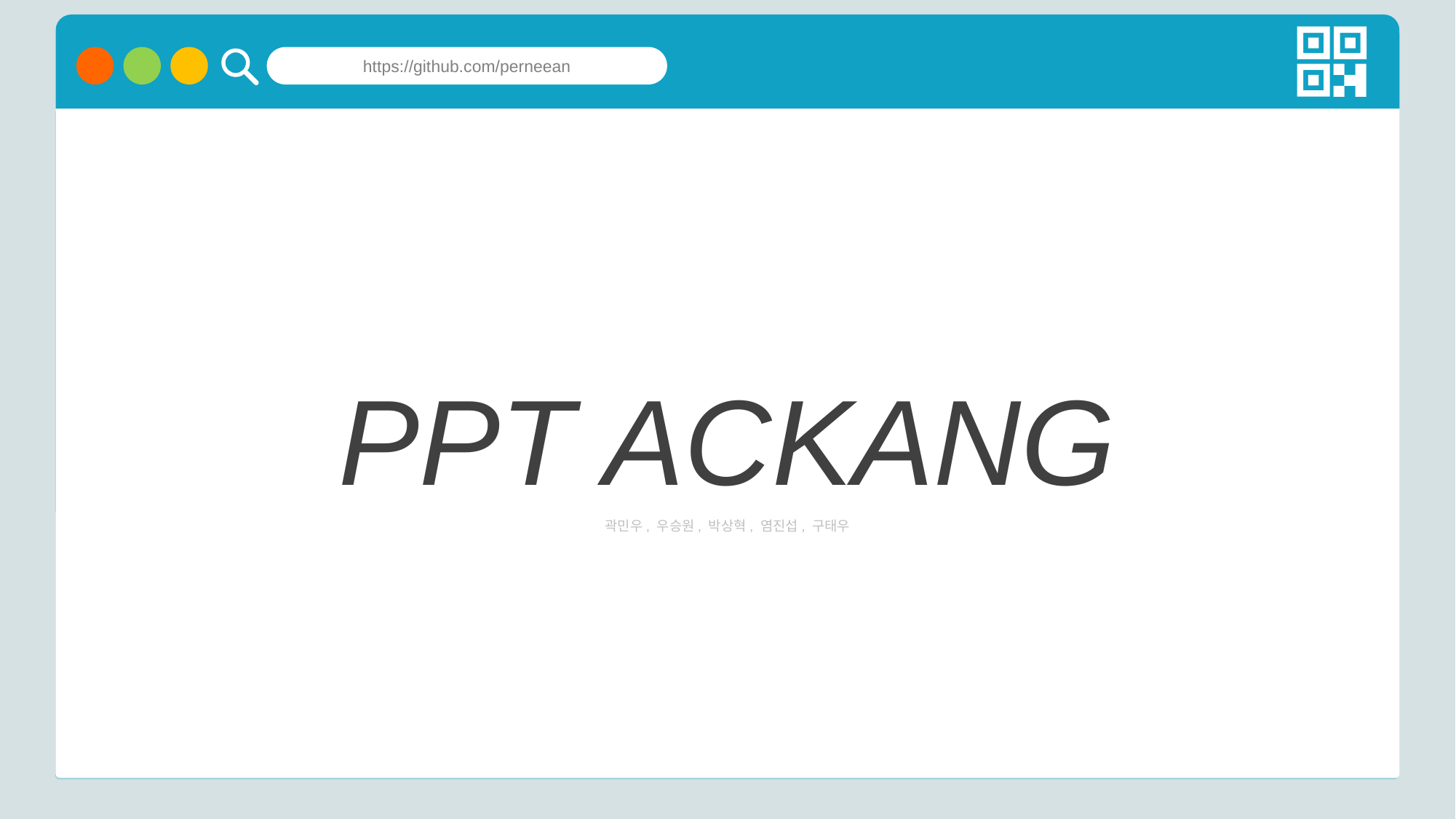

PPT ACKANG
곽민우, 우승원, 박상혁, 염진섭, 구태우

https://github.com/perneean